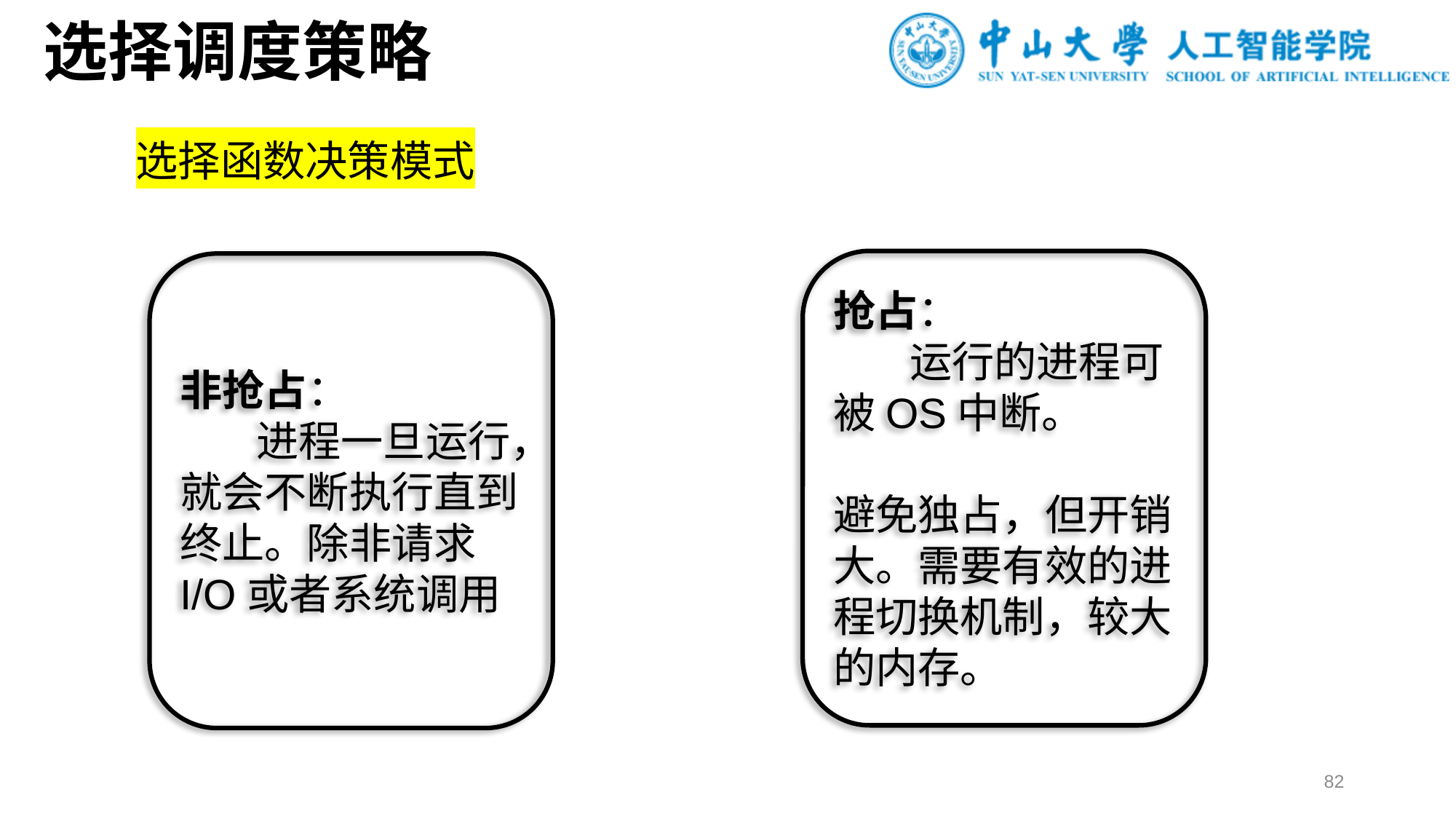

选择调度策略
选择函数决策模式
抢占：
       运行的进程可被OS中断。

避免独占，但开销大。需要有效的进程切换机制，较大的内存。
非抢占：
       进程一旦运行，就会不断执行直到终止。除非请求I/O或者系统调用
82